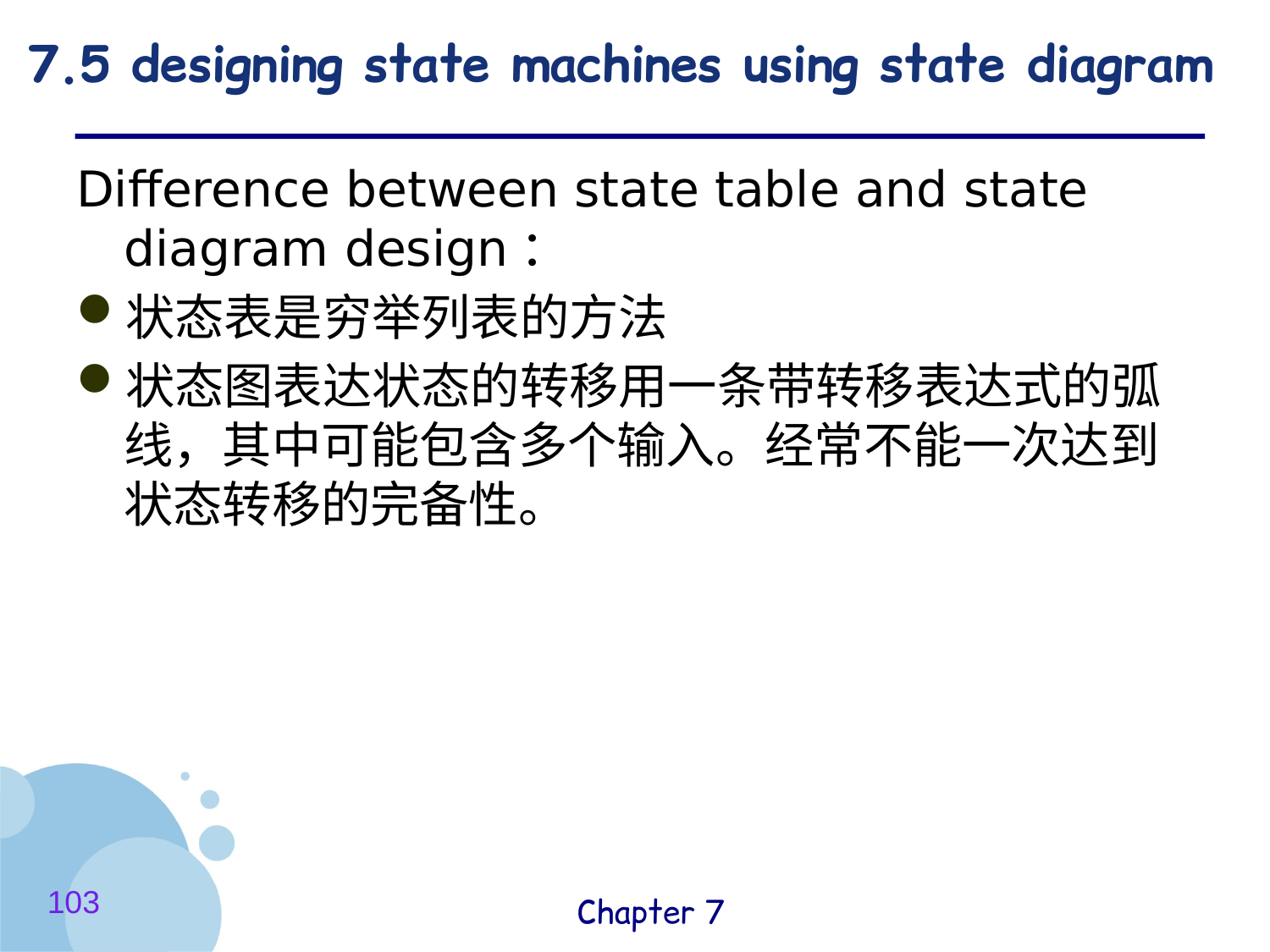

# 7.5 designing state machines using state diagram
Difference between state table and state diagram design：
状态表是穷举列表的方法
状态图表达状态的转移用一条带转移表达式的弧线，其中可能包含多个输入。经常不能一次达到状态转移的完备性。